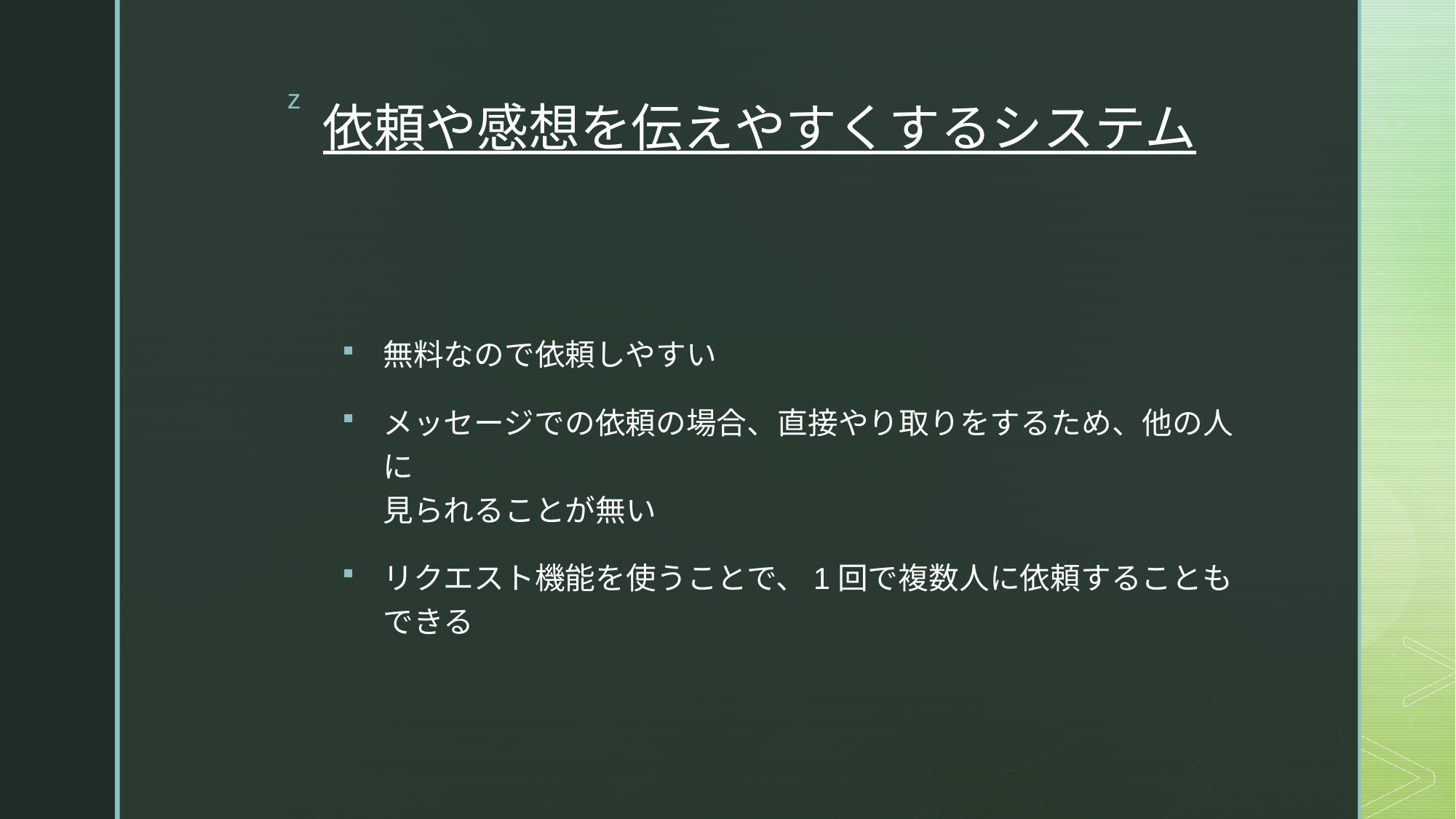

# 依頼や感想を伝えやすくするシステム
無料なので依頼しやすい
メッセージでの依頼の場合、直接やり取りをするため、他の人に
見られることが無い
リクエスト機能を使うことで、1回で複数人に依頼することもできる